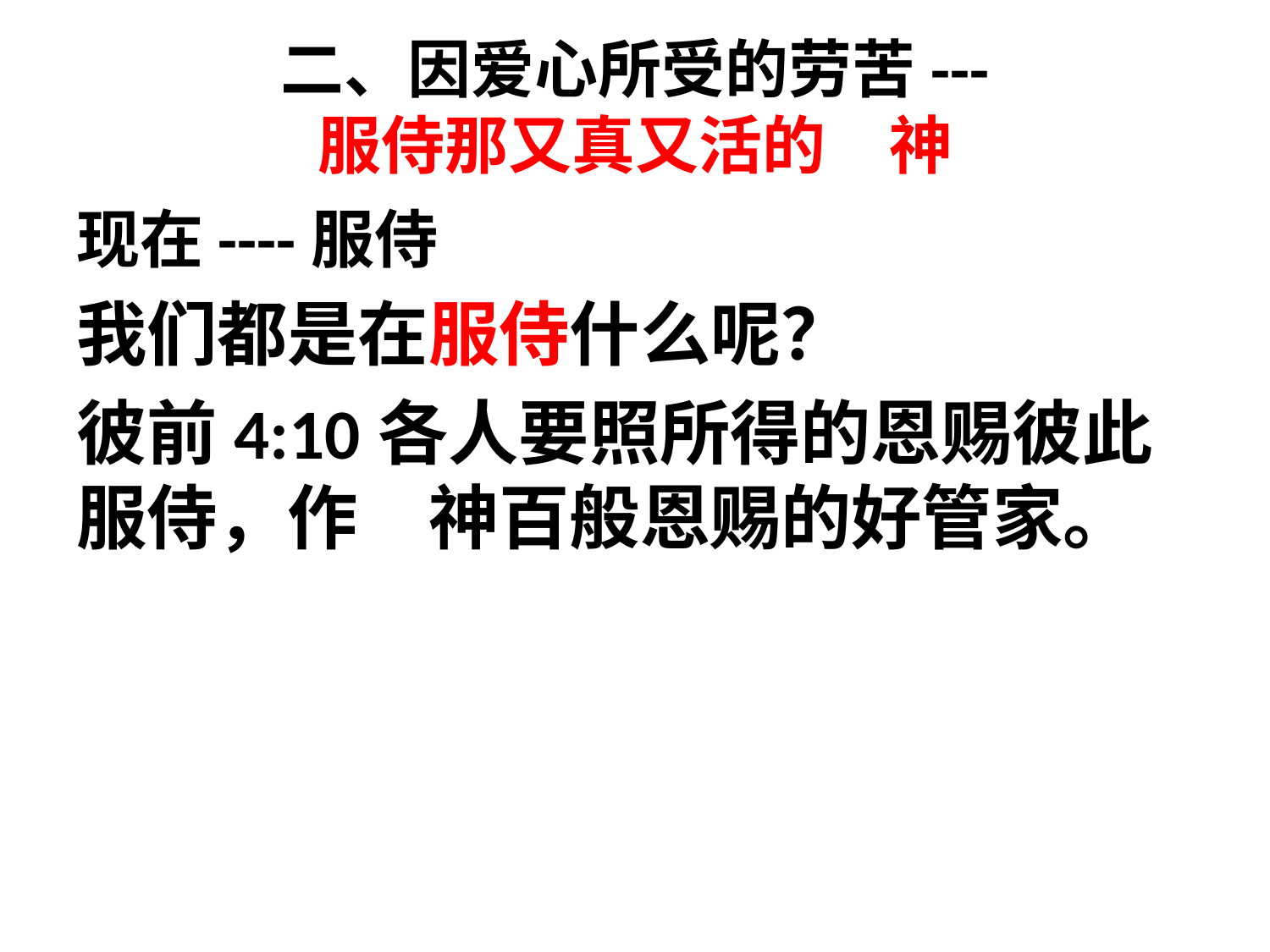

# 二、因爱心所受的劳苦--- 服侍那又真又活的　神
现在----服侍
我们都是在服侍什么呢？
彼前4:10各人要照所得的恩赐彼此服侍，作　神百般恩赐的好管家。